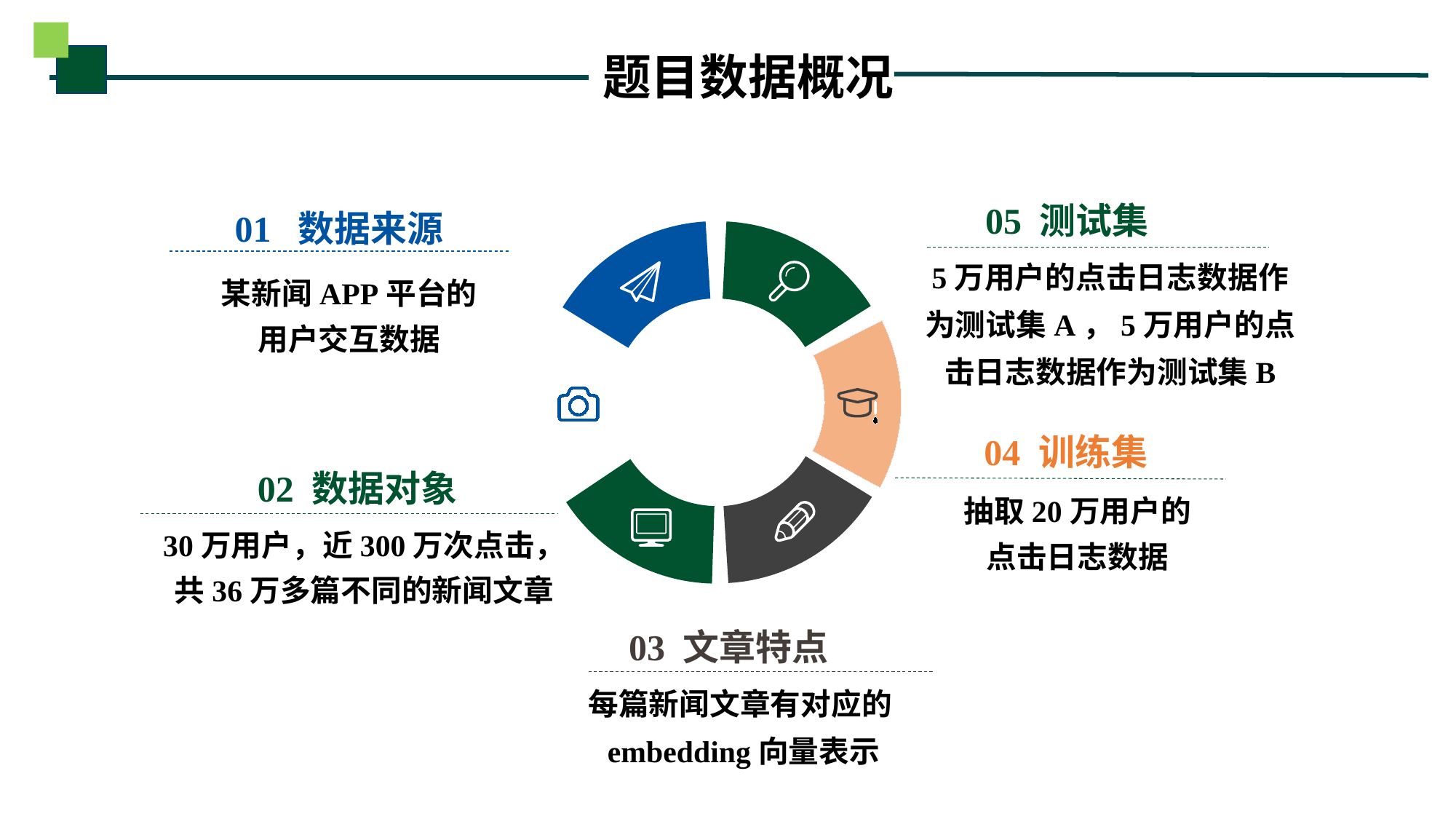

题目数据概况

05 测试集
5万用户的点击日志数据作为测试集A，5万用户的点击日志数据作为测试集B
01  数据来源

某新闻APP平台的
用户交互数据

04 训练集
抽取20万用户的
点击日志数据
02 数据对象
30万用户，近300万次点击，共36万多篇不同的新闻文章
03 文章特点
每篇新闻文章有对应的embedding向量表示